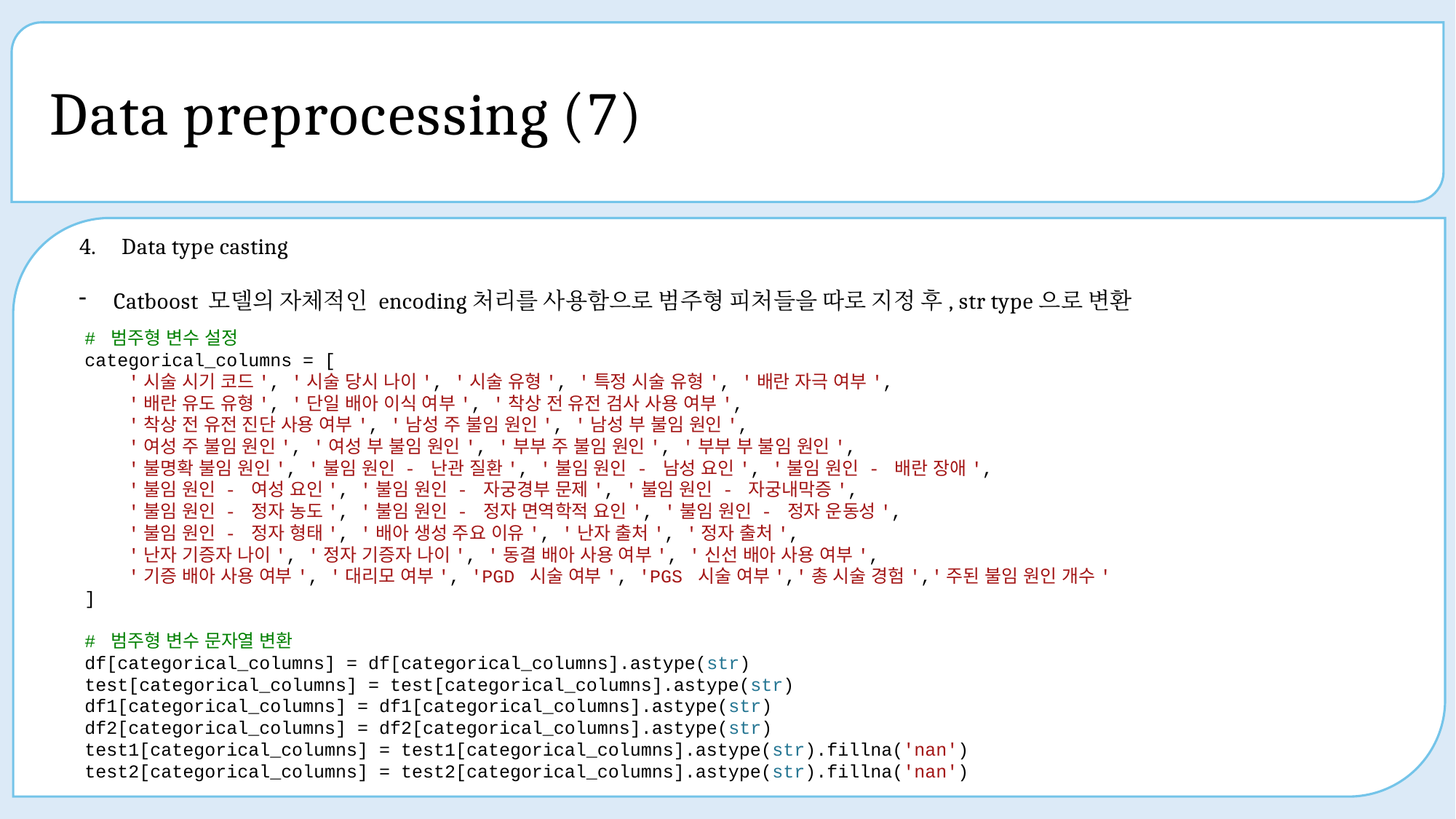

ㅋ
# Data preprocessing (7)

4.     Data type casting

Catboost 모델의 자체적인 encoding처리를 사용함으로 범주형 피처들을 따로 지정 후, str type으로 변환

# 범주형 변수 설정
categorical_columns = [
    '시술 시기 코드', '시술 당시 나이', '시술 유형', '특정 시술 유형', '배란 자극 여부',
    '배란 유도 유형', '단일 배아 이식 여부', '착상 전 유전 검사 사용 여부',
    '착상 전 유전 진단 사용 여부', '남성 주 불임 원인', '남성 부 불임 원인',
    '여성 주 불임 원인', '여성 부 불임 원인', '부부 주 불임 원인', '부부 부 불임 원인',
    '불명확 불임 원인', '불임 원인 - 난관 질환', '불임 원인 - 남성 요인', '불임 원인 - 배란 장애',
    '불임 원인 - 여성 요인', '불임 원인 - 자궁경부 문제', '불임 원인 - 자궁내막증',
    '불임 원인 - 정자 농도', '불임 원인 - 정자 면역학적 요인', '불임 원인 - 정자 운동성',
    '불임 원인 - 정자 형태', '배아 생성 주요 이유', '난자 출처', '정자 출처',
    '난자 기증자 나이', '정자 기증자 나이', '동결 배아 사용 여부', '신선 배아 사용 여부',
    '기증 배아 사용 여부', '대리모 여부', 'PGD 시술 여부', 'PGS 시술 여부','총 시술 경험','주된 불임 원인 개수'
]
# 범주형 변수 문자열 변환
df[categorical_columns] = df[categorical_columns].astype(str)
test[categorical_columns] = test[categorical_columns].astype(str)
df1[categorical_columns] = df1[categorical_columns].astype(str)
df2[categorical_columns] = df2[categorical_columns].astype(str)
test1[categorical_columns] = test1[categorical_columns].astype(str).fillna('nan')
test2[categorical_columns] = test2[categorical_columns].astype(str).fillna('nan')